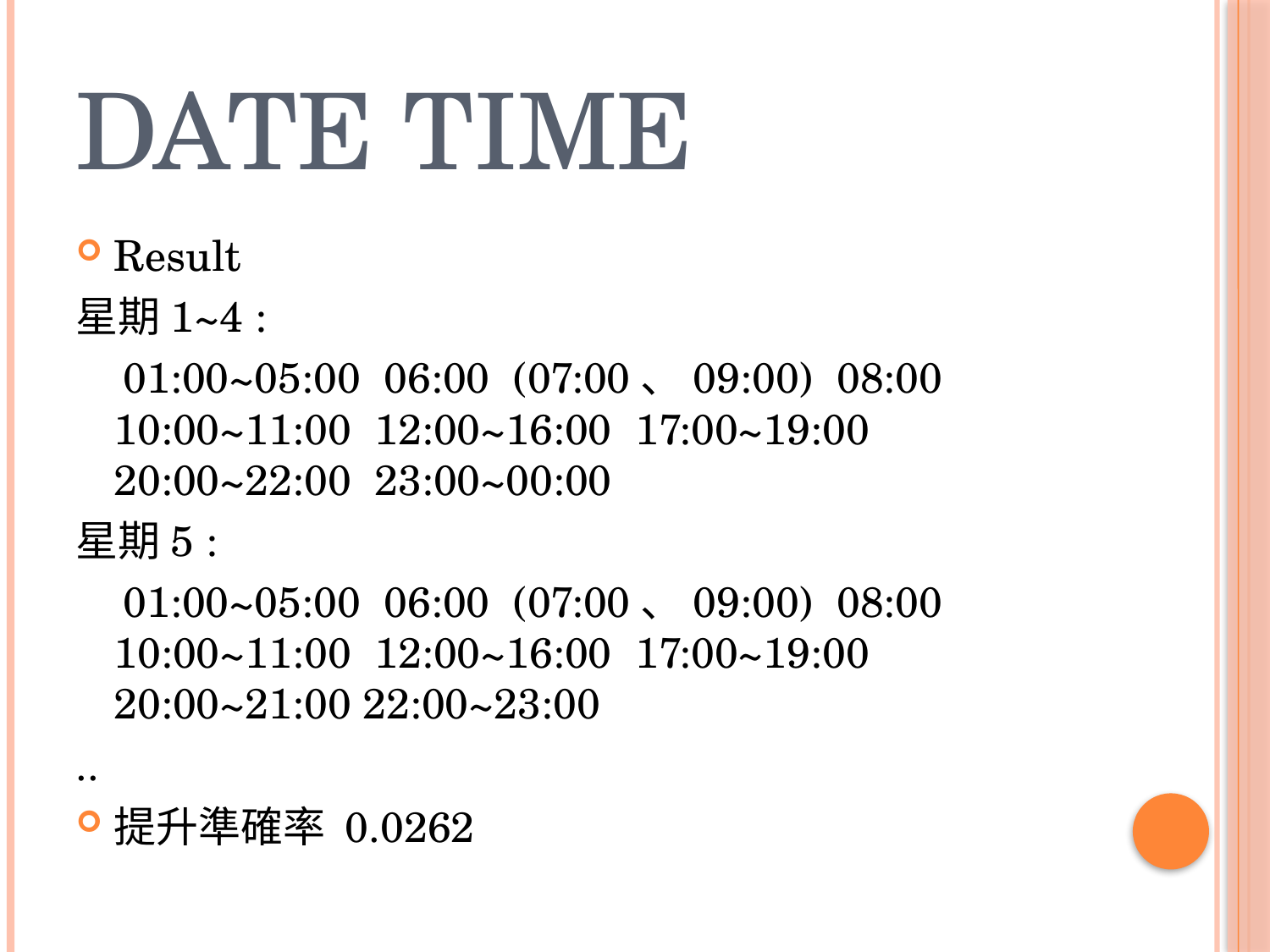

# Date time
Result
星期1~4 :
    01:00~05:00  06:00  (07:00、09:00)  08:00 10:00~11:00  12:00~16:00  17:00~19:00  20:00~22:00  23:00~00:00
星期5 :
    01:00~05:00  06:00  (07:00、09:00)  08:00 10:00~11:00  12:00~16:00  17:00~19:00  20:00~21:00 22:00~23:00
..
提升準確率 0.0262